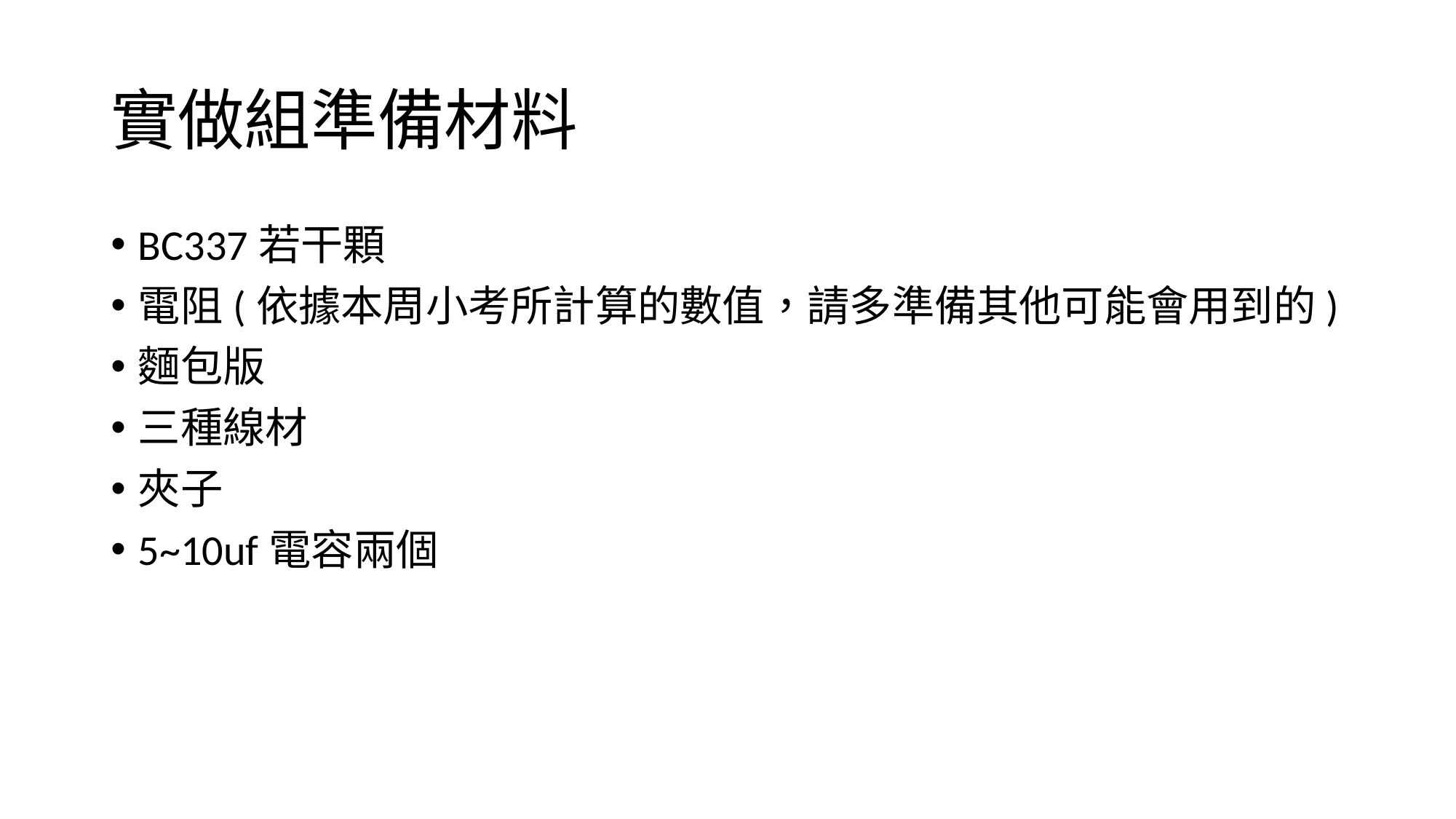

# 實做組準備材料
BC337若干顆
電阻(依據本周小考所計算的數值，請多準備其他可能會用到的)
麵包版
三種線材
夾子
5~10uf電容兩個